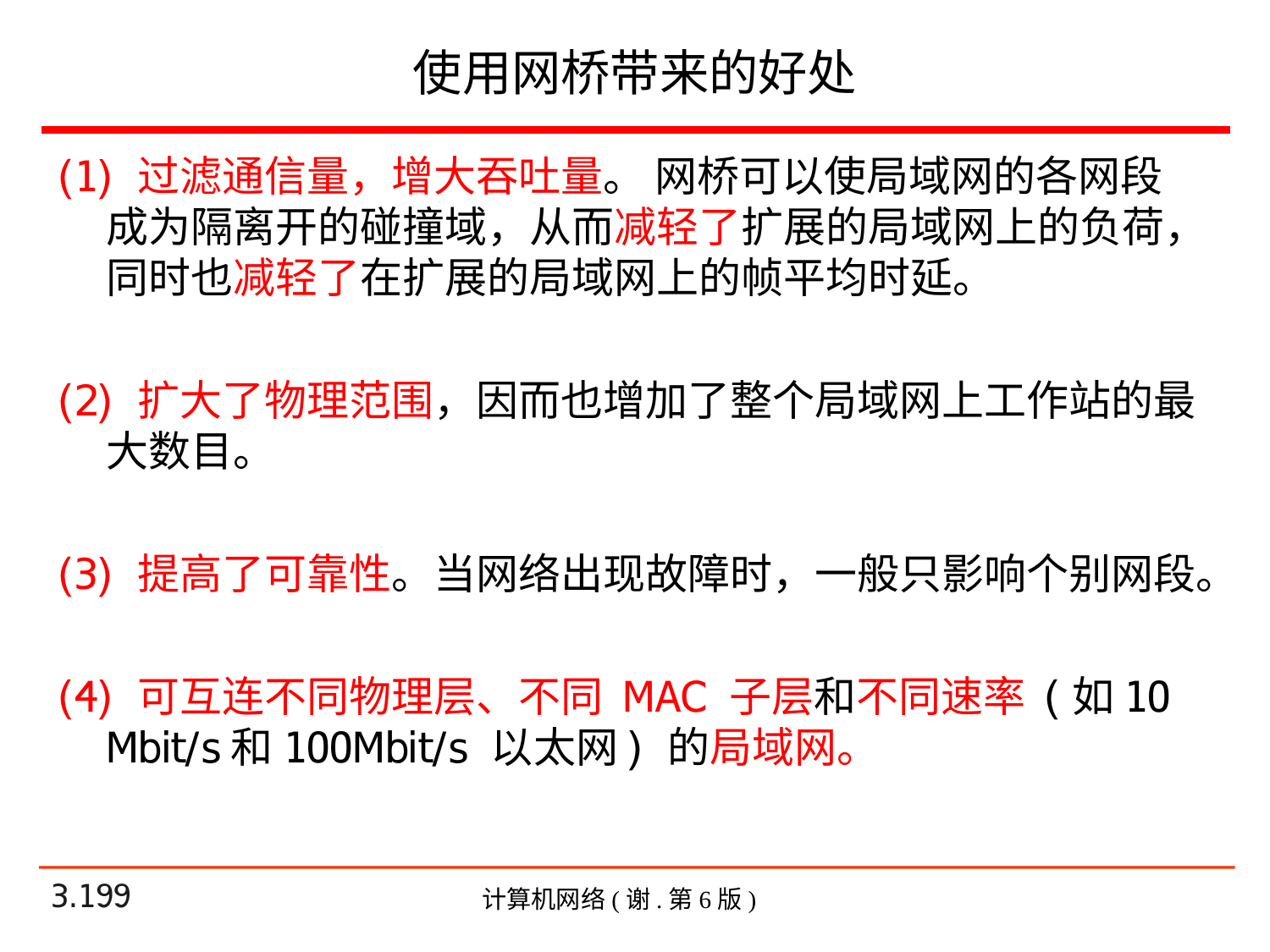

# 使用网桥带来的好处
(1) 过滤通信量，增大吞吐量。 网桥可以使局域网的各网段成为隔离开的碰撞域，从而减轻了扩展的局域网上的负荷，同时也减轻了在扩展的局域网上的帧平均时延。

(2) 扩大了物理范围，因而也增加了整个局域网上工作站的最大数目。

(3) 提高了可靠性。当网络出现故障时，一般只影响个别网段。

(4) 可互连不同物理层、不同 MAC 子层和不同速率 (如10 Mbit/s和100Mbit/s 以太网) 的局域网。